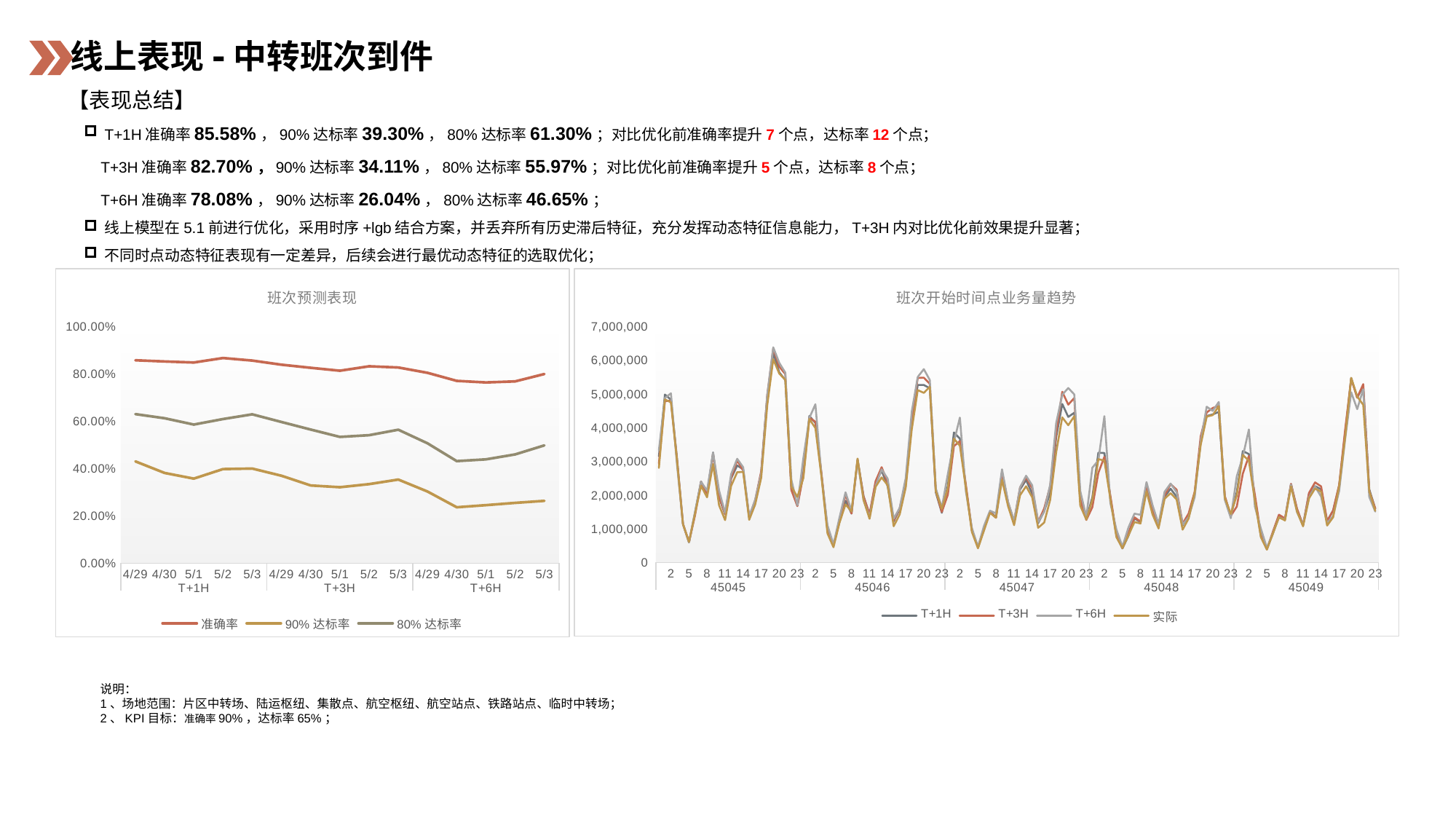

线上表现-中转班次到件

【表现总结】
T+1H准确率85.58%，90%达标率39.30%，80%达标率61.30%；对比优化前准确率提升7个点，达标率12个点；
    T+3H准确率82.70%，90%达标率34.11%，80%达标率55.97%；对比优化前准确率提升5个点，达标率8个点；
    T+6H准确率78.08%，90%达标率26.04%，80%达标率46.65%；
线上模型在5.1前进行优化，采用时序+lgb结合方案，并丢弃所有历史滞后特征，充分发挥动态特征信息能力，T+3H内对比优化前效果提升显著；
不同时点动态特征表现有一定差异，后续会进行最优动态特征的选取优化；

### Chart: 班次预测表现

| Category | 准确率 | 90%达标率 | 80%达标率 |
|---|---|---|---|
| 4/29 | 0.857042738017607 | 0.429951690821256 | 0.629629629629629 |
| 4/30 | 0.85194707045421 | 0.381033503691084 | 0.612152186257808 |
| 5/1 | 0.84753134778136 | 0.357263039820527 | 0.585530005608525 |
| 5/2 | 0.866501928874146 | 0.397435897435897 | 0.608695652173913 |
| 5/3 | 0.855826700307833 | 0.399556048834628 | 0.628745837957824 |
| 4/29 | 0.838338304479247 | 0.369296833064949 | 0.596349973161567 |
| 4/30 | 0.825375315619388 | 0.328222600795002 | 0.564452015900056 |
| 5/1 | 0.813064672185978 | 0.320807627593942 | 0.533370723499719 |
| 5/2 | 0.831643577959618 | 0.333890746934225 | 0.540691192865105 |
| 5/3 | 0.826523779692186 | 0.353137146029983 | 0.563575791227096 |
| 4/29 | 0.803912429066039 | 0.302737520128824 | 0.506172839506172 |
| 4/30 | 0.770103132198219 | 0.236229415105053 | 0.431005110732538 |
| 5/1 | 0.763342211985774 | 0.245092540661805 | 0.4385866517106 |
| 5/2 | 0.767949287317129 | 0.25473801560758 | 0.459308807134894 |
| 5/3 | 0.798834775647248 | 0.263187118267629 | 0.497501388117712 |

### Chart: 班次开始时间点业务量趋势

| Category | T+1H | T+3H | T+6H | 实际 |
|---|---|---|---|---|
| 0 | 3145873.0 | 2937267.0 | 3327155.0 | 2804239.0 |
| 1 | 4980722.0 | 4783763.0 | 4877548.0 | 4834633.0 |
| 2 | 4827602.0 | 4796207.0 | 5016907.0 | 4749395.0 |
| 3 | 3102304.0 | 3059178.0 | 2916129.0 | 3043595.0 |
| 4 | 1132522.0 | 1149257.0 | 1145565.0 | 1134985.0 |
| 5 | 595320.0 | 604657.0 | 595046.0 | 610923.0 |
| 6 | 1486444.0 | 1394345.0 | 1481676.0 | 1445945.0 |
| 7 | 2399055.0 | 2392047.0 | 2396338.0 | 2274736.0 |
| 8 | 2009833.0 | 2046619.0 | 2130482.0 | 1933059.0 |
| 9 | 3262961.0 | 3218238.0 | 3251459.0 | 2916037.0 |
| 10 | 1927228.0 | 1964460.0 | 2132351.0 | 1696912.0 |
| 11 | 1426281.0 | 1434179.0 | 1466648.0 | 1256448.0 |
| 12 | 2494057.0 | 2521961.0 | 2620143.0 | 2268526.0 |
| 13 | 2877224.0 | 3024535.0 | 3075088.0 | 2675055.0 |
| 14 | 2761749.0 | 2724637.0 | 2824851.0 | 2686812.0 |
| 15 | 1336387.0 | 1356146.0 | 1359419.0 | 1265219.0 |
| 16 | 1792812.0 | 1852208.0 | 1861757.0 | 1720196.0 |
| 17 | 2658640.0 | 2707155.0 | 2634656.0 | 2513342.0 |
| 18 | 4914159.0 | 4966620.0 | 4977377.0 | 4666369.0 |
| 19 | 6215244.0 | 6345734.0 | 6379414.0 | 6025880.0 |
| 20 | 5637761.0 | 5804390.0 | 5920407.0 | 5600329.0 |
| 21 | 5409047.0 | 5588714.0 | 5630319.0 | 5416276.0 |
| 22 | 2191981.0 | 2145321.0 | 2452780.0 | 2249099.0 |
| 23 | 1685291.0 | 1672376.0 | 1698977.0 | 1942621.0 |
| 0 | 2682317.0 | 2587425.0 | 3091076.0 | 2499888.0 |
| 1 | 4344955.0 | 4292073.0 | 4287625.0 | 4255564.0 |
| 2 | 4139760.0 | 4173742.0 | 4692218.0 | 3984771.0 |
| 3 | 2605622.0 | 2656924.0 | 2582233.0 | 2547114.0 |
| 4 | 965173.0 | 994126.0 | 1103420.0 | 863130.0 |
| 5 | 518485.0 | 507191.0 | 536655.0 | 452851.0 |
| 6 | 1202987.0 | 1228123.0 | 1329431.0 | 1174976.0 |
| 7 | 1830793.0 | 2021649.0 | 2080041.0 | 1722487.0 |
| 8 | 1449871.0 | 1452511.0 | 1530027.0 | 1512828.0 |
| 9 | 3056971.0 | 3038039.0 | 3009343.0 | 3081735.0 |
| 10 | 1963592.0 | 1952541.0 | 1845765.0 | 1849310.0 |
| 11 | 1420865.0 | 1419181.0 | 1350176.0 | 1295516.0 |
| 12 | 2377328.0 | 2414247.0 | 2265588.0 | 2246433.0 |
| 13 | 2726417.0 | 2825145.0 | 2760974.0 | 2522719.0 |
| 14 | 2258624.0 | 2367693.0 | 2484908.0 | 2291178.0 |
| 15 | 1217606.0 | 1245789.0 | 1301740.0 | 1074875.0 |
| 16 | 1579085.0 | 1612327.0 | 1616690.0 | 1424921.0 |
| 17 | 2283668.0 | 2391566.0 | 2501453.0 | 2219309.0 |
| 18 | 4137765.0 | 4250844.0 | 4467878.0 | 3937322.0 |
| 19 | 5263936.0 | 5472835.0 | 5501515.0 | 5111110.0 |
| 20 | 5263043.0 | 5481887.0 | 5734273.0 | 5029498.0 |
| 21 | 5167939.0 | 5297540.0 | 5412300.0 | 5208821.0 |
| 22 | 2075538.0 | 2125626.0 | 2196289.0 | 2113296.0 |
| 23 | 1474672.0 | 1499163.0 | 1622889.0 | 1589429.0 |
| 0 | 2278868.0 | 2008711.0 | 2624071.0 | 2202807.0 |
| 1 | 3855785.0 | 3450193.0 | 3572354.0 | 3674002.0 |
| 2 | 3672113.0 | 3598772.0 | 4296547.0 | 3461614.0 |
| 3 | 2227729.0 | 2299052.0 | 2103637.0 | 2206807.0 |
| 4 | 940169.0 | 954737.0 | 1021161.0 | 902685.0 |
| 5 | 457295.0 | 444903.0 | 462200.0 | 418863.0 |
| 6 | 997298.0 | 1018042.0 | 1084114.0 | 947244.0 |
| 7 | 1502107.0 | 1495930.0 | 1533766.0 | 1468668.0 |
| 8 | 1349712.0 | 1325540.0 | 1457442.0 | 1331023.0 |
| 9 | 2687873.0 | 2671422.0 | 2761545.0 | 2450634.0 |
| 10 | 1756829.0 | 1782215.0 | 1794058.0 | 1669391.0 |
| 11 | 1211936.0 | 1213469.0 | 1226452.0 | 1106643.0 |
| 12 | 2166668.0 | 2224868.0 | 2224780.0 | 1993902.0 |
| 13 | 2447550.0 | 2525025.0 | 2572627.0 | 2260716.0 |
| 14 | 2038365.0 | 2201566.0 | 2288432.0 | 1933843.0 |
| 15 | 1165187.0 | 1202103.0 | 1197629.0 | 1028961.0 |
| 16 | 1520603.0 | 1604013.0 | 1506353.0 | 1183526.0 |
| 17 | 2067152.0 | 2260655.0 | 2307152.0 | 1855609.0 |
| 18 | 3719912.0 | 3856189.0 | 4136387.0 | 3269341.0 |
| 19 | 4700199.0 | 5064273.0 | 4972794.0 | 4303101.0 |
| 20 | 4316393.0 | 4680942.0 | 5174309.0 | 4069832.0 |
| 21 | 4440293.0 | 4877236.0 | 4984114.0 | 4338818.0 |
| 22 | 1816988.0 | 1891106.0 | 2120297.0 | 1683431.0 |
| 23 | 1296359.0 | 1261985.0 | 1346419.0 | 1271847.0 |
| 0 | 1929939.0 | 1638009.0 | 2809834.0 | 1855341.0 |
| 1 | 3254693.0 | 2658099.0 | 3026575.0 | 3065564.0 |
| 2 | 3244613.0 | 3132950.0 | 4339458.0 | 3018725.0 |
| 3 | 1934027.0 | 1978250.0 | 1761310.0 | 1886868.0 |
| 4 | 792358.0 | 836061.0 | 974795.0 | 750500.0 |
| 5 | 415106.0 | 426662.0 | 467449.0 | 423406.0 |
| 6 | 792407.0 | 877825.0 | 1037037.0 | 804186.0 |
| 7 | 1307801.0 | 1339881.0 | 1448758.0 | 1198239.0 |
| 8 | 1194962.0 | 1210688.0 | 1413080.0 | 1155963.0 |
| 9 | 2324464.0 | 2301050.0 | 2382818.0 | 2111470.0 |
| 10 | 1529512.0 | 1542629.0 | 1699419.0 | 1424108.0 |
| 11 | 1073689.0 | 1092057.0 | 1142237.0 | 1009287.0 |
| 12 | 1946519.0 | 1993444.0 | 2097008.0 | 1889335.0 |
| 13 | 2187791.0 | 2325097.0 | 2339685.0 | 2056680.0 |
| 14 | 1946911.0 | 2159477.0 | 2086529.0 | 1870245.0 |
| 15 | 1106365.0 | 1151505.0 | 1125545.0 | 974784.0 |
| 16 | 1414380.0 | 1453868.0 | 1344837.0 | 1305699.0 |
| 17 | 2042531.0 | 2103921.0 | 1943645.0 | 2078842.0 |
| 18 | 3575396.0 | 3740795.0 | 3595847.0 | 3483860.0 |
| 19 | 4342035.0 | 4448960.0 | 4619314.0 | 4325217.0 |
| 20 | 4390867.0 | 4581713.0 | 4496351.0 | 4369572.0 |
| 21 | 4464392.0 | 4643134.0 | 4758971.0 | 4636553.0 |
| 22 | 1952660.0 | 1970229.0 | 1859900.0 | 1912440.0 |
| 23 | 1392204.0 | 1383911.0 | 1315594.0 | 1439330.0 |
| 0 | 2082606.0 | 1658147.0 | 2557484.0 | 1993731.0 |
| 1 | 3303070.0 | 2634890.0 | 3135439.0 | 3188089.0 |
| 2 | 3214215.0 | 3157256.0 | 3943450.0 | 3017652.0 |
| 3 | 1899141.0 | 2001648.0 | 1658346.0 | 1831073.0 |
| 4 | 772965.0 | 824173.0 | 1000029.0 | 747138.0 |
| 5 | 401111.0 | 389880.0 | 431556.0 | 380517.0 |
| 6 | 861312.0 | 920706.0 | 875061.0 | 864428.0 |
| 7 | 1407385.0 | 1415183.0 | 1337431.0 | 1340833.0 |
| 8 | 1283985.0 | 1307691.0 | 1268776.0 | 1248211.0 |
| 9 | 2328039.0 | 2330568.0 | 2306632.0 | 2255668.0 |
| 10 | 1581901.0 | 1594672.0 | 1494939.0 | 1514896.0 |
| 11 | 1105024.0 | 1099339.0 | 1109851.0 | 1071985.0 |
| 12 | 2053222.0 | 2066645.0 | 1932624.0 | 1904499.0 |
| 13 | 2263429.0 | 2374268.0 | 2252778.0 | 2195206.0 |
| 14 | 2168956.0 | 2255497.0 | 1951775.0 | 2097918.0 |
| 15 | 1224939.0 | 1226037.0 | 1162987.0 | 1095008.0 |
| 16 | 1544017.0 | 1540477.0 | 1379414.0 | 1342306.0 |
| 17 | 2285060.0 | 2299006.0 | 2121882.0 | 2268623.0 |
| 18 | 3858302.0 | 3942573.0 | 3663580.0 | 3726150.0 |
| 19 | 5470722.0 | 5449703.0 | 5047913.0 | 5475033.0 |
| 20 | 4890668.0 | 4888907.0 | 4547697.0 | 4924233.0 |
| 21 | 5224678.0 | 5289008.0 | 5137463.0 | 4673881.0 |
| 22 | 2169947.0 | 2111415.0 | 1942897.0 | 2113314.0 |
| 23 | 1594830.0 | 1599150.0 | 1508701.0 | 1533350.0 |
说明：
1、场地范围：片区中转场、陆运枢纽、集散点、航空枢纽、航空站点、铁路站点、临时中转场；
2、KPI目标：准确率90%，达标率65%；